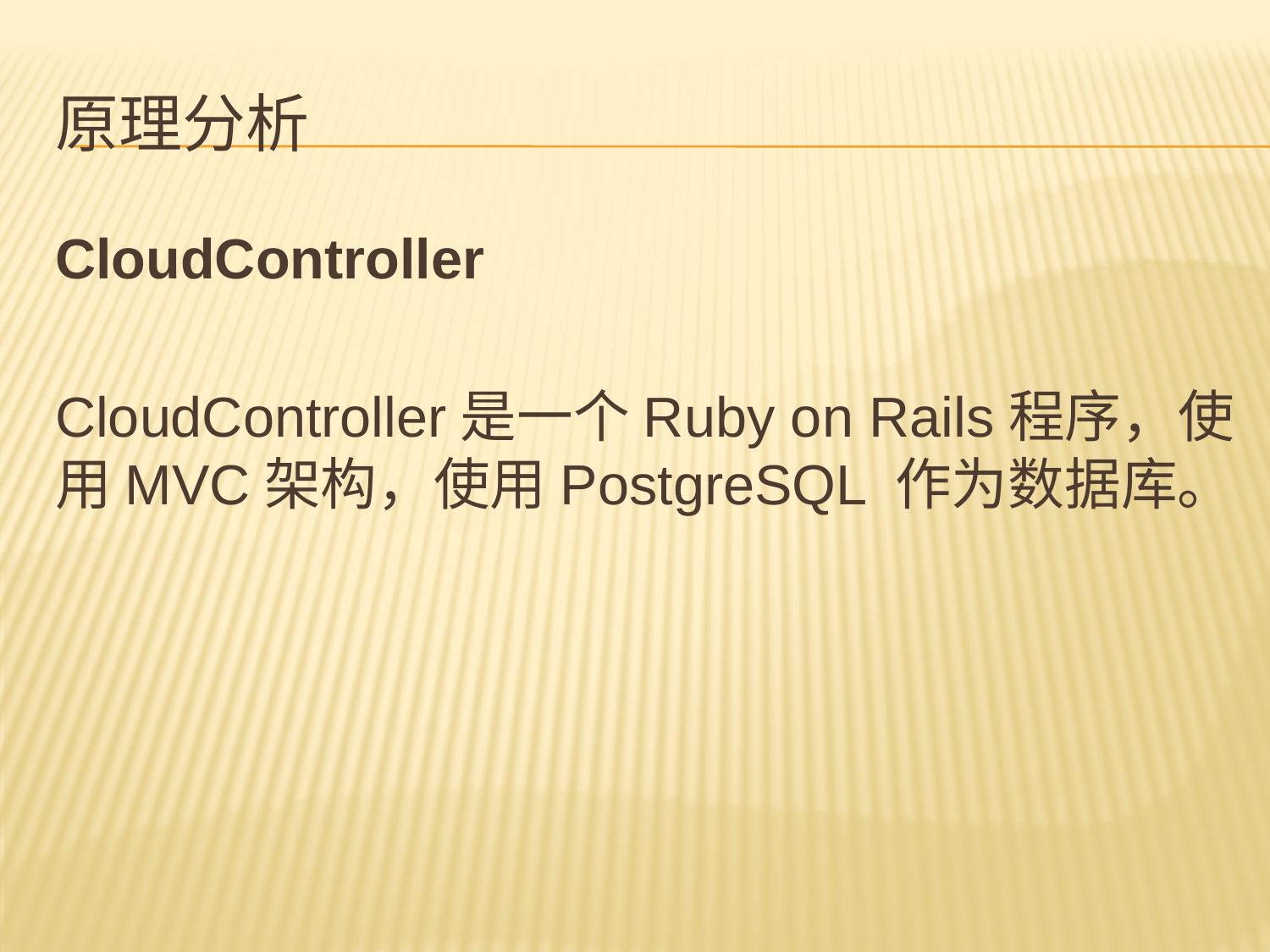

# 原理分析
CloudController

CloudController是一个Ruby on Rails程序，使用MVC架构，使用PostgreSQL 作为数据库。